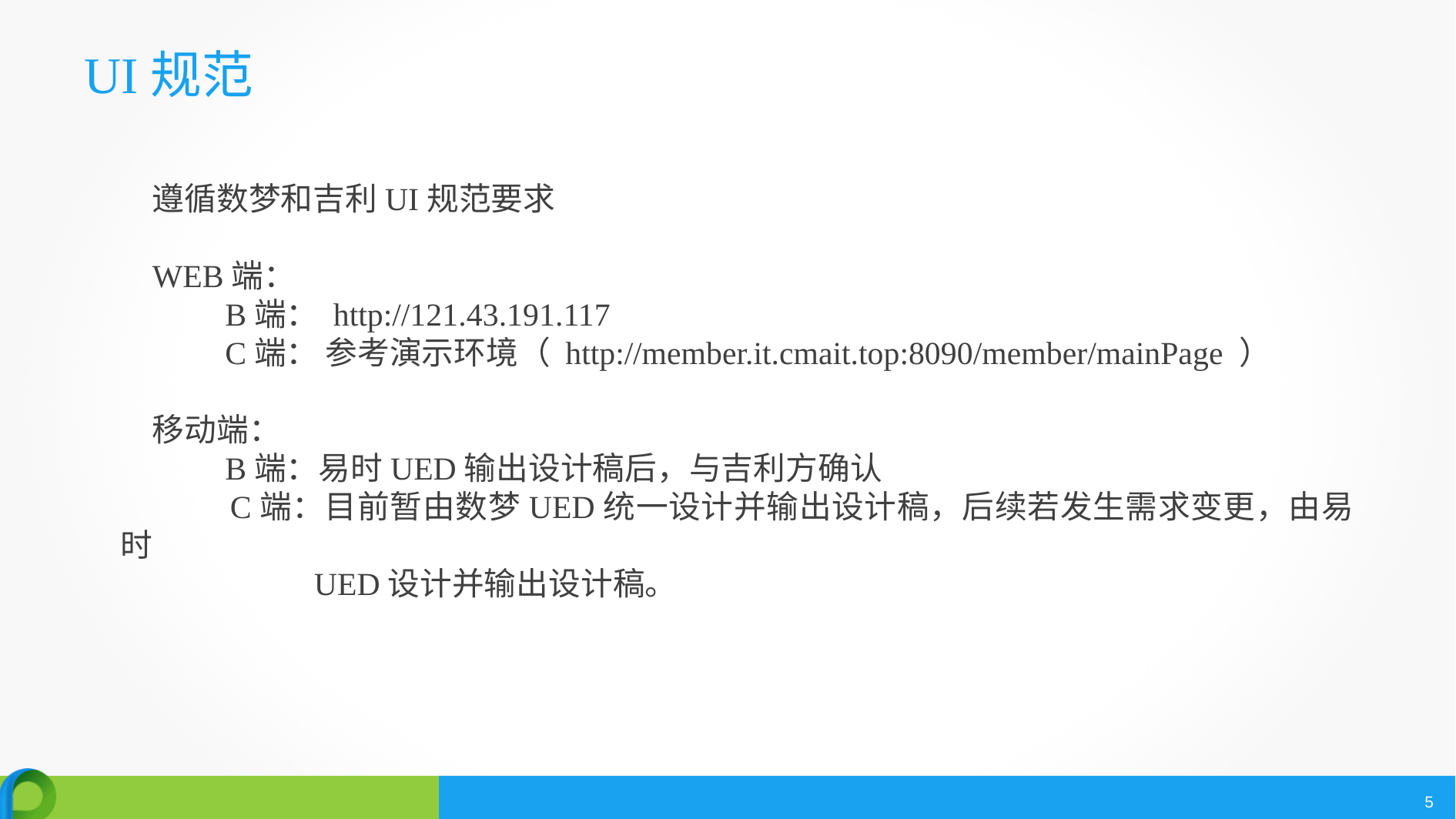

# UI规范
遵循数梦和吉利UI规范要求

WEB端：
         B端： http://121.43.191.117
         C端： 参考演示环境（ http://member.it.cmait.top:8090/member/mainPage ）

移动端：
         B端：易时UED输出设计稿后，与吉利方确认
         C端：目前暂由数梦UED统一设计并输出设计稿，后续若发生需求变更，由易时
                    UED设计并输出设计稿。